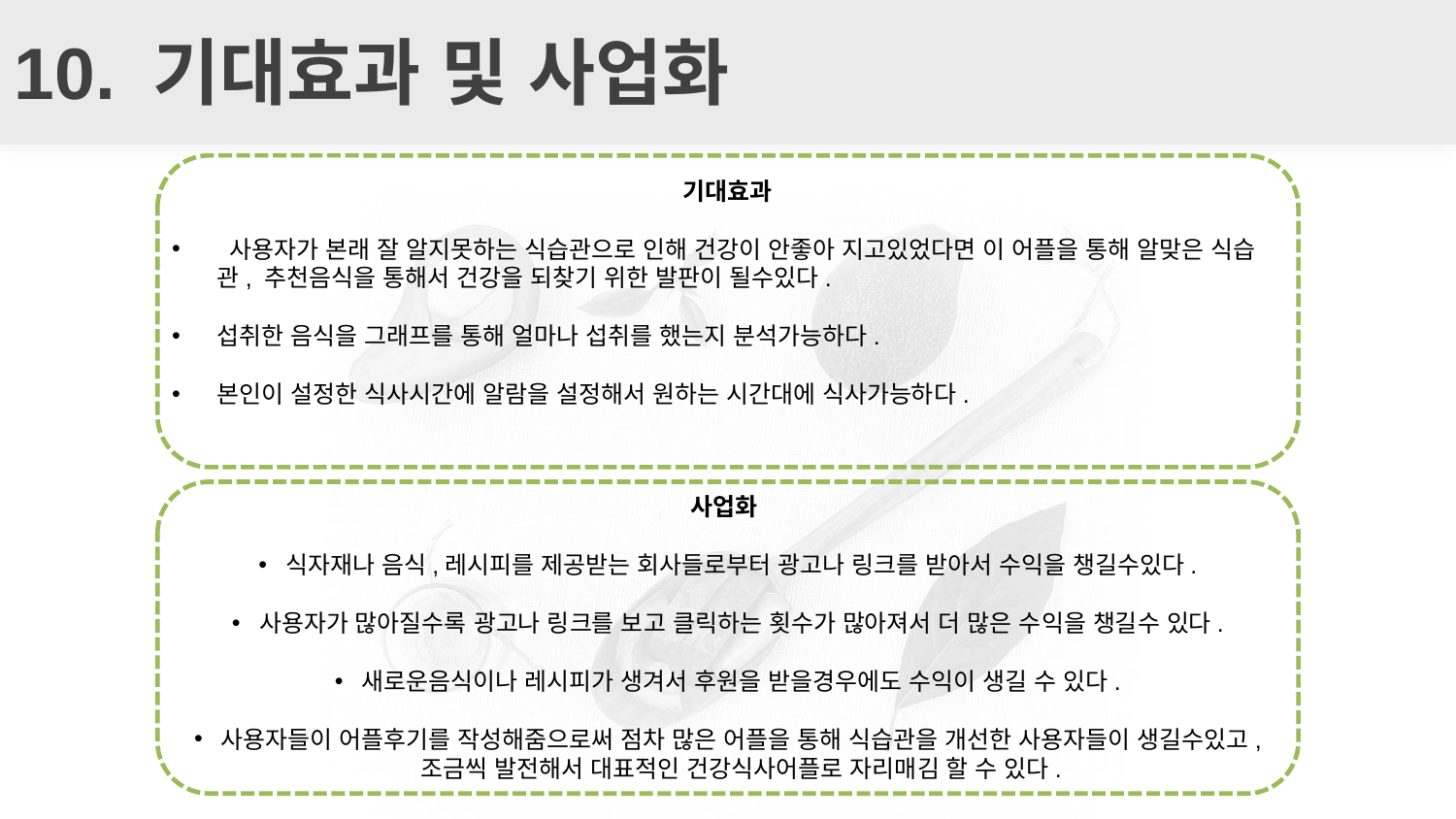

# 10. 기대효과 및 사업화

기대효과

 사용자가 본래 잘 알지못하는 식습관으로 인해 건강이 안좋아 지고있었다면 이 어플을 통해 알맞은 식습관, 추천음식을 통해서 건강을 되찾기 위한 발판이 될수있다.

섭취한 음식을 그래프를 통해 얼마나 섭취를 했는지 분석가능하다.

본인이 설정한 식사시간에 알람을 설정해서 원하는 시간대에 식사가능하다.

사업화

식자재나 음식,레시피를 제공받는 회사들로부터 광고나 링크를 받아서 수익을 챙길수있다.

사용자가 많아질수록 광고나 링크를 보고 클릭하는 횟수가 많아져서 더 많은 수익을 챙길수 있다.

새로운음식이나 레시피가 생겨서 후원을 받을경우에도 수익이 생길 수 있다.

사용자들이 어플후기를 작성해줌으로써 점차 많은 어플을 통해 식습관을 개선한 사용자들이 생길수있고, 조금씩 발전해서 대표적인 건강식사어플로 자리매김 할 수 있다.